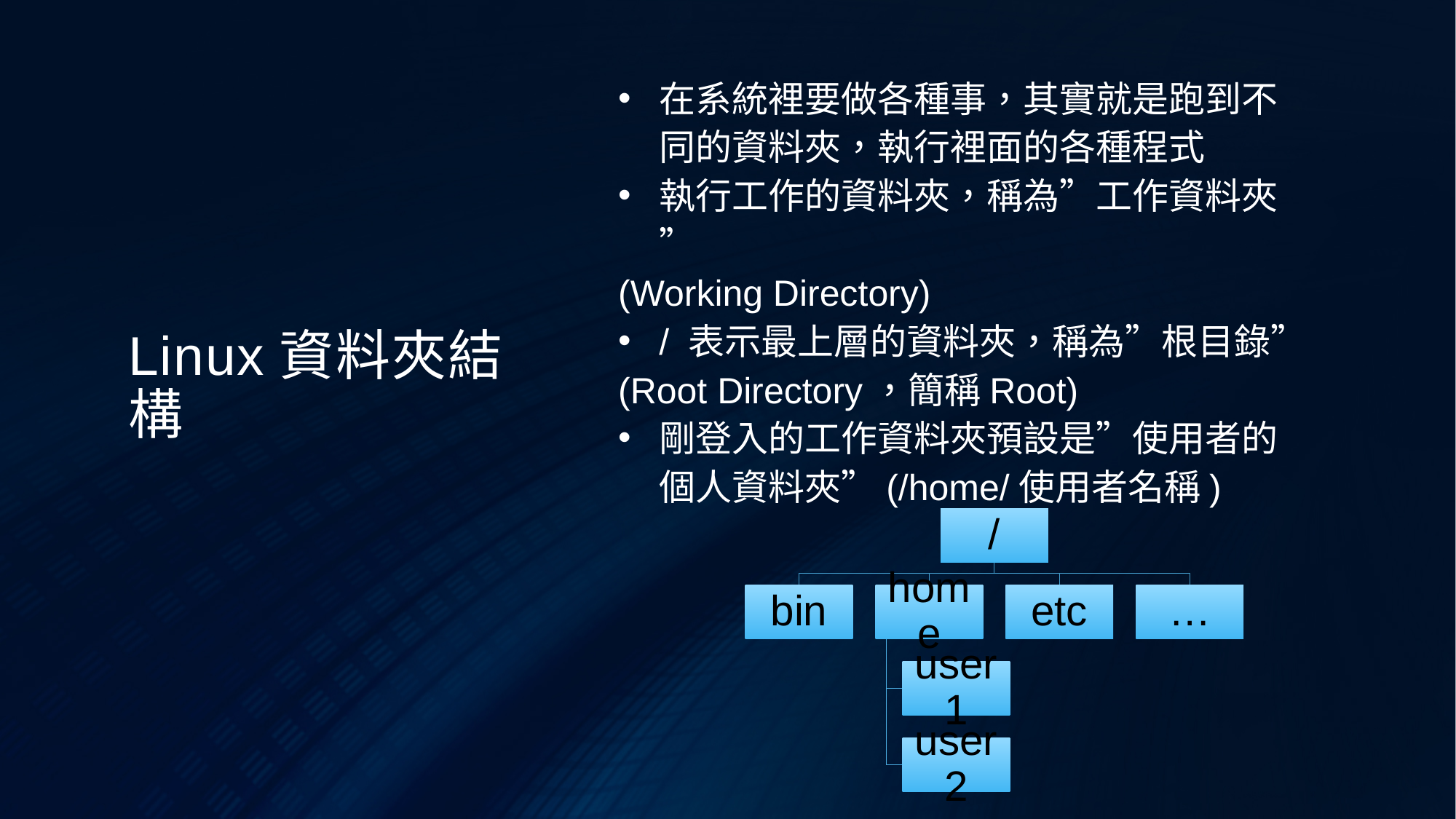

在系統裡要做各種事，其實就是跑到不同的資料夾，執行裡面的各種程式
執行工作的資料夾，稱為”工作資料夾”
(Working Directory)
/ 表示最上層的資料夾，稱為”根目錄”
(Root Directory，簡稱Root)
剛登入的工作資料夾預設是”使用者的個人資料夾”(/home/使用者名稱)
# Linux資料夾結構
/
bin
home
user1
user2
etc
…